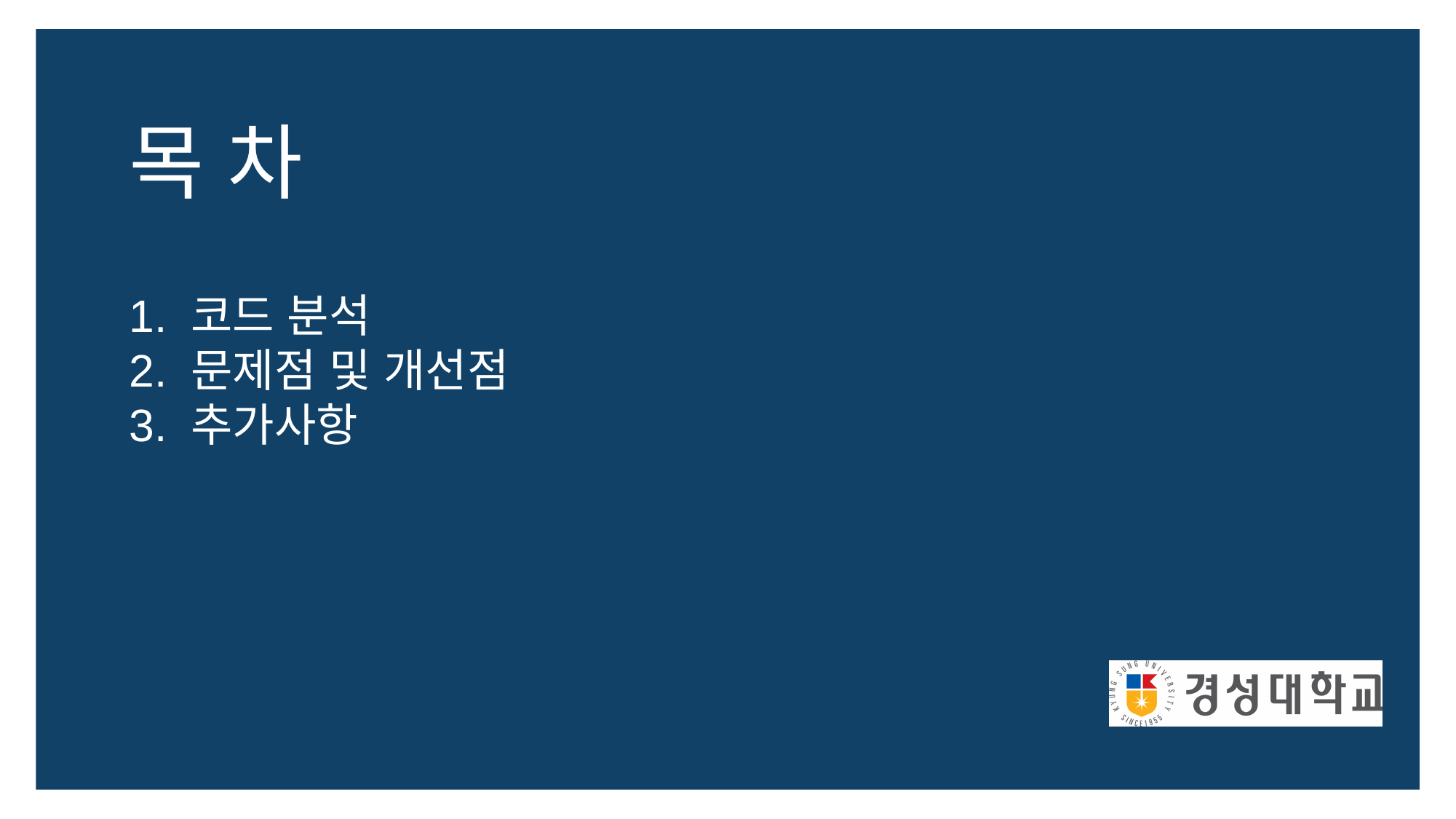

목 차
코드 분석
문제점 및 개선점
추가사항